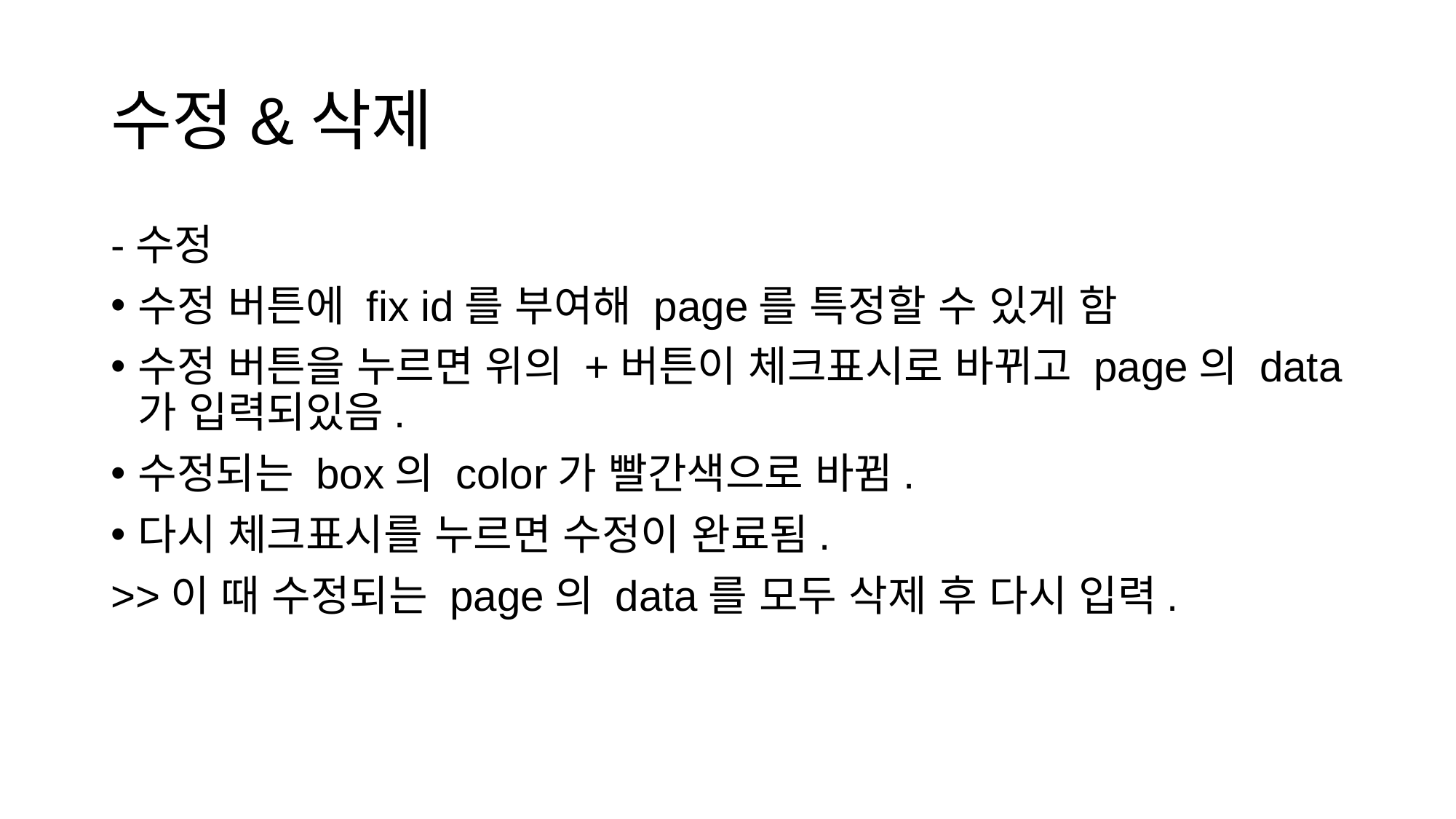

# 수정&삭제
-수정
수정 버튼에 fix id를 부여해 page를 특정할 수 있게 함
수정 버튼을 누르면 위의 +버튼이 체크표시로 바뀌고 page의 data가 입력되있음.
수정되는 box의 color가 빨간색으로 바뀜.
다시 체크표시를 누르면 수정이 완료됨.
>>이 때 수정되는 page의 data를 모두 삭제 후 다시 입력.